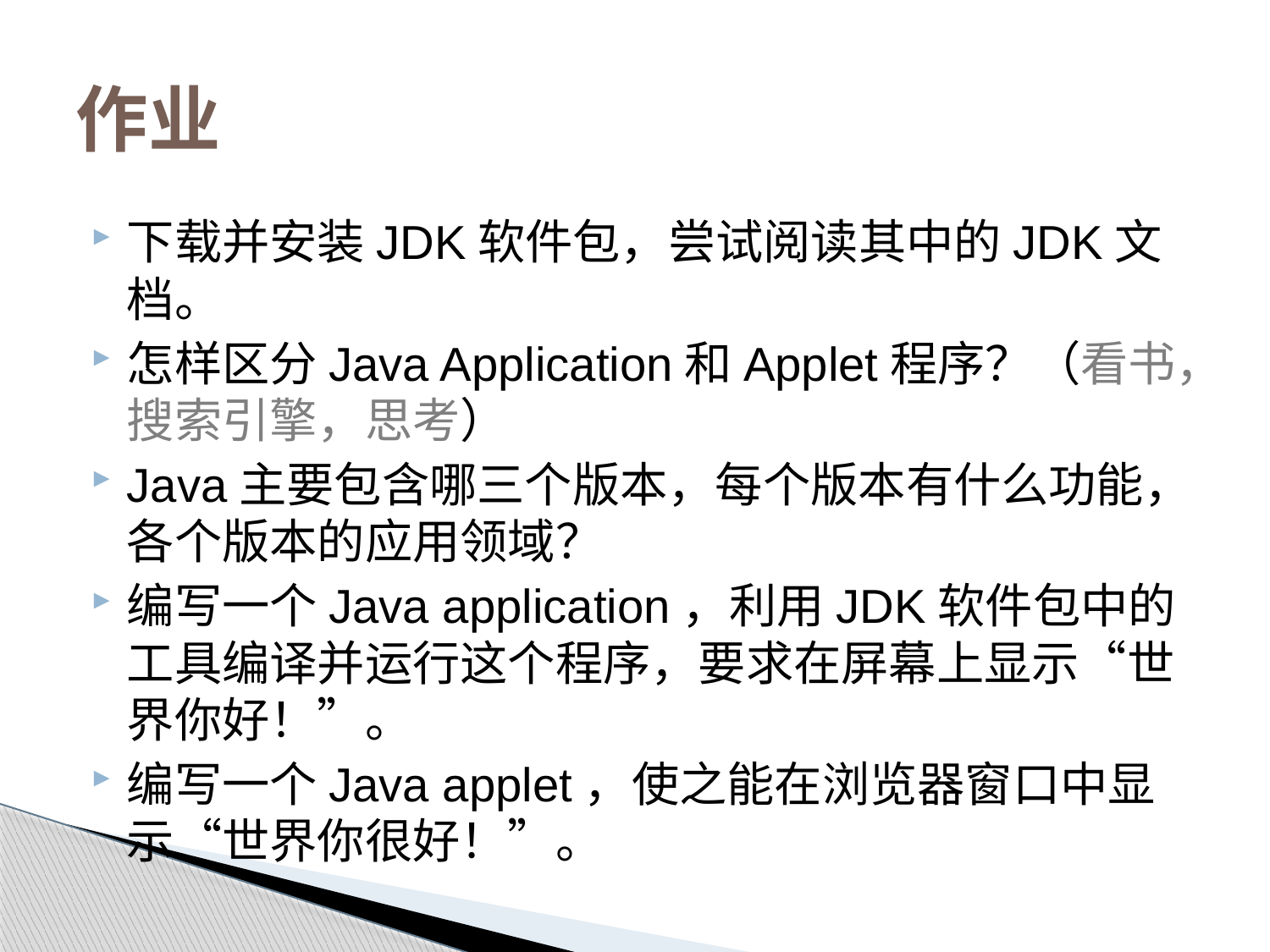

# 作业
下载并安装JDK软件包，尝试阅读其中的JDK文档。
怎样区分Java Application和Applet程序？（看书，搜索引擎，思考）
Java主要包含哪三个版本，每个版本有什么功能，各个版本的应用领域？
编写一个Java application，利用JDK软件包中的工具编译并运行这个程序，要求在屏幕上显示“世界你好！”。
编写一个Java applet，使之能在浏览器窗口中显示“世界你很好！”。